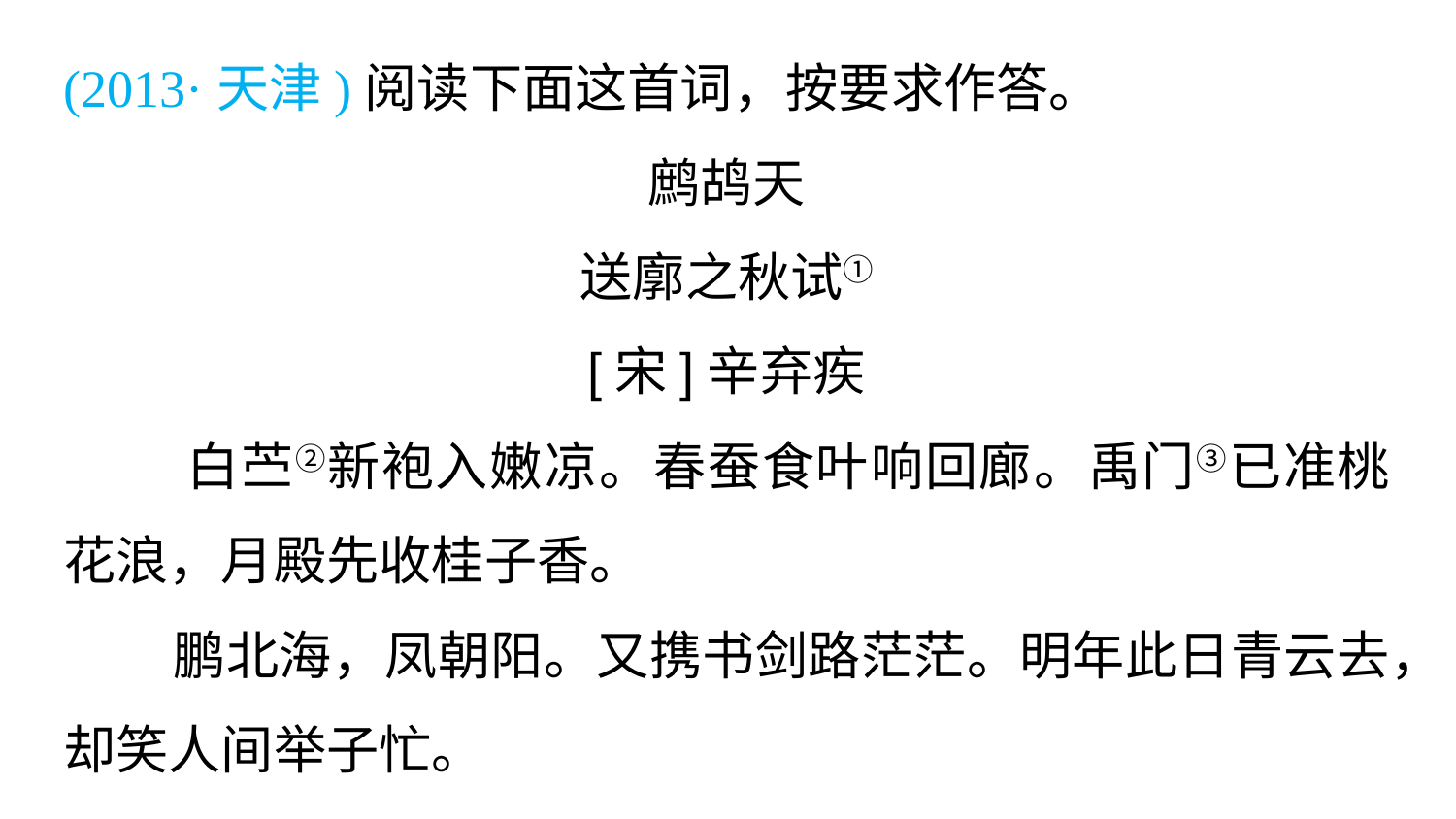

(2013·天津)阅读下面这首词，按要求作答。
鹧鸪天
送廓之秋试①
[宋]辛弃疾
        白苎②新袍入嫩凉。春蚕食叶响回廊。禹门③已准桃花浪，月殿先收桂子香。
        鹏北海，凤朝阳。又携书剑路茫茫。明年此日青云去，却笑人间举子忙。